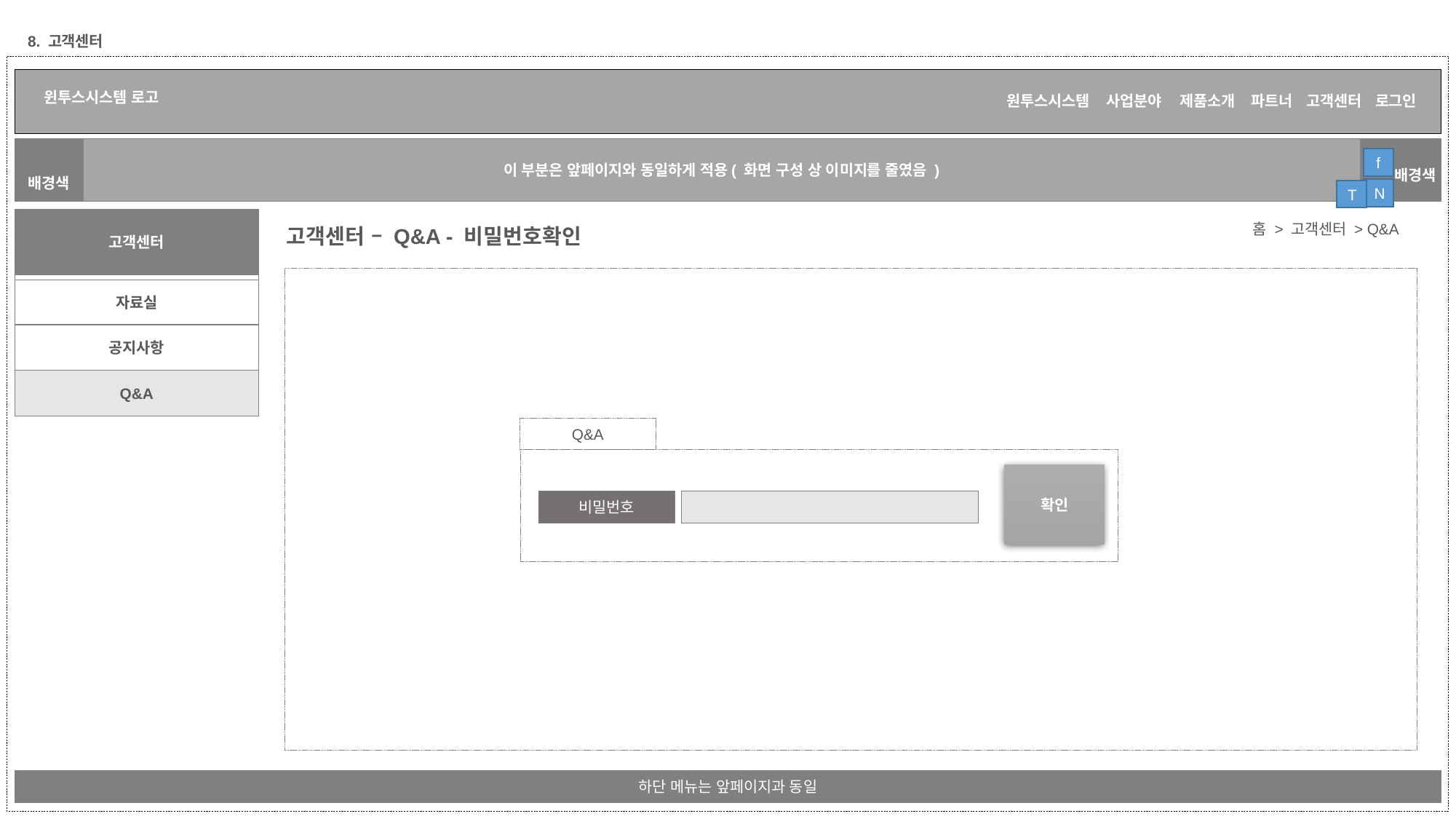

8. 고객센터

이 부분은 앞페이지와 동일하게 적용( 화면 구성 상 이미지를 줄였음 )
f
배경색
배경색
N
T
고객센터

홈 > 고객센터 > Q&A
고객센터 – Q&A - 비밀번호확인

자료실
공지사항
Q&A
Q&A

확인
비밀번호